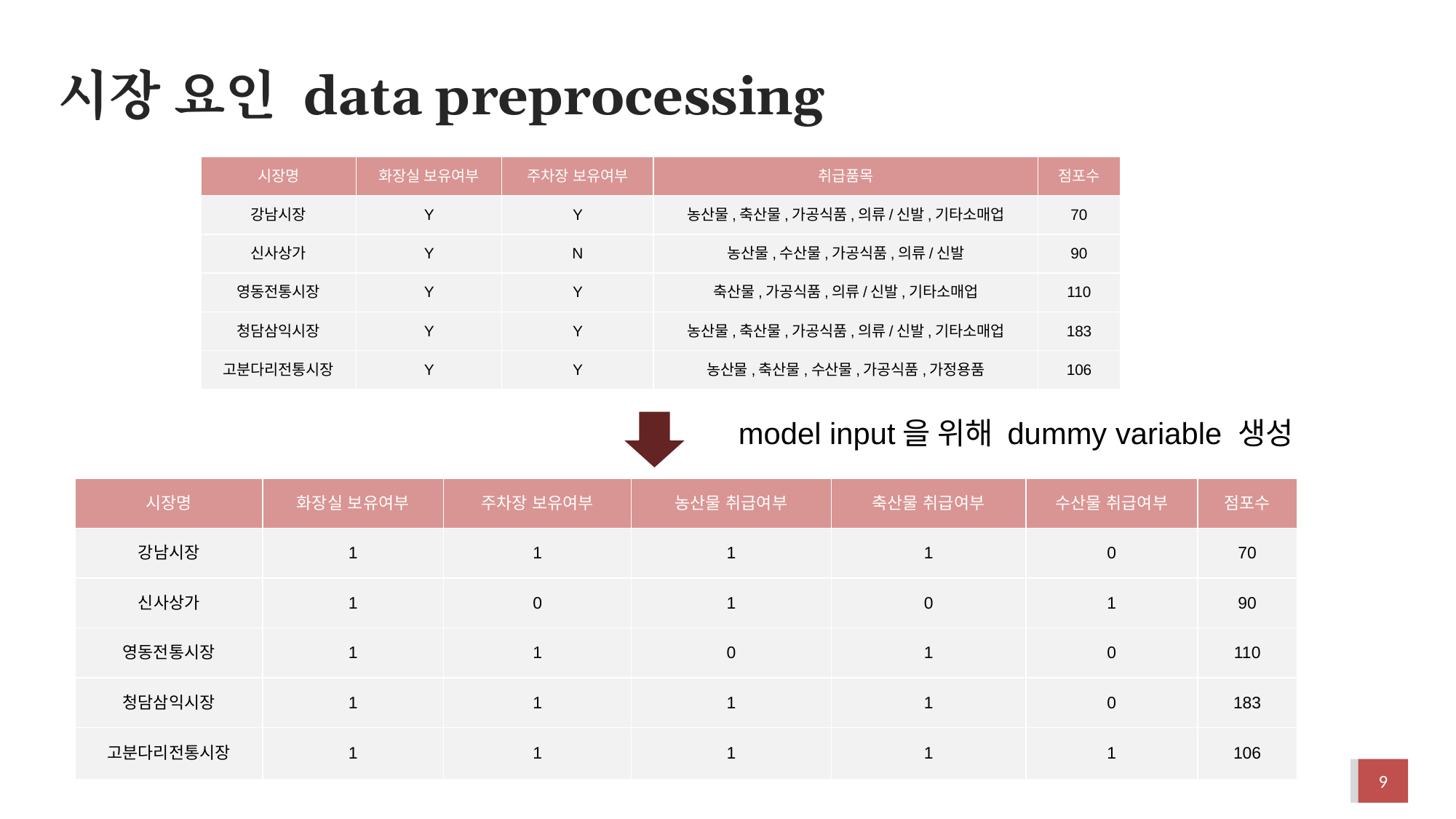

# 시장 요인 data preprocessing
| 시장명 | 화장실 보유여부 | 주차장 보유여부 | 취급품목 | 점포수 |
| --- | --- | --- | --- | --- |
| 강남시장 | Y | Y | 농산물,축산물,가공식품,의류/신발,기타소매업 | 70 |
| 신사상가 | Y | N | 농산물,수산물,가공식품,의류/신발 | 90 |
| 영동전통시장 | Y | Y | 축산물,가공식품,의류/신발,기타소매업 | 110 |
| 청담삼익시장 | Y | Y | 농산물,축산물,가공식품,의류/신발,기타소매업 | 183 |
| 고분다리전통시장 | Y | Y | 농산물,축산물,수산물,가공식품,가정용품 | 106 |

model input을 위해 dummy variable 생성
| 시장명 | 화장실 보유여부 | 주차장 보유여부 | 농산물 취급여부 | 축산물 취급여부 | 수산물 취급여부 | 점포수 |
| --- | --- | --- | --- | --- | --- | --- |
| 강남시장 | 1 | 1 | 1 | 1 | 0 | 70 |
| 신사상가 | 1 | 0 | 1 | 0 | 1 | 90 |
| 영동전통시장 | 1 | 1 | 0 | 1 | 0 | 110 |
| 청담삼익시장 | 1 | 1 | 1 | 1 | 0 | 183 |
| 고분다리전통시장 | 1 | 1 | 1 | 1 | 1 | 106 |
9